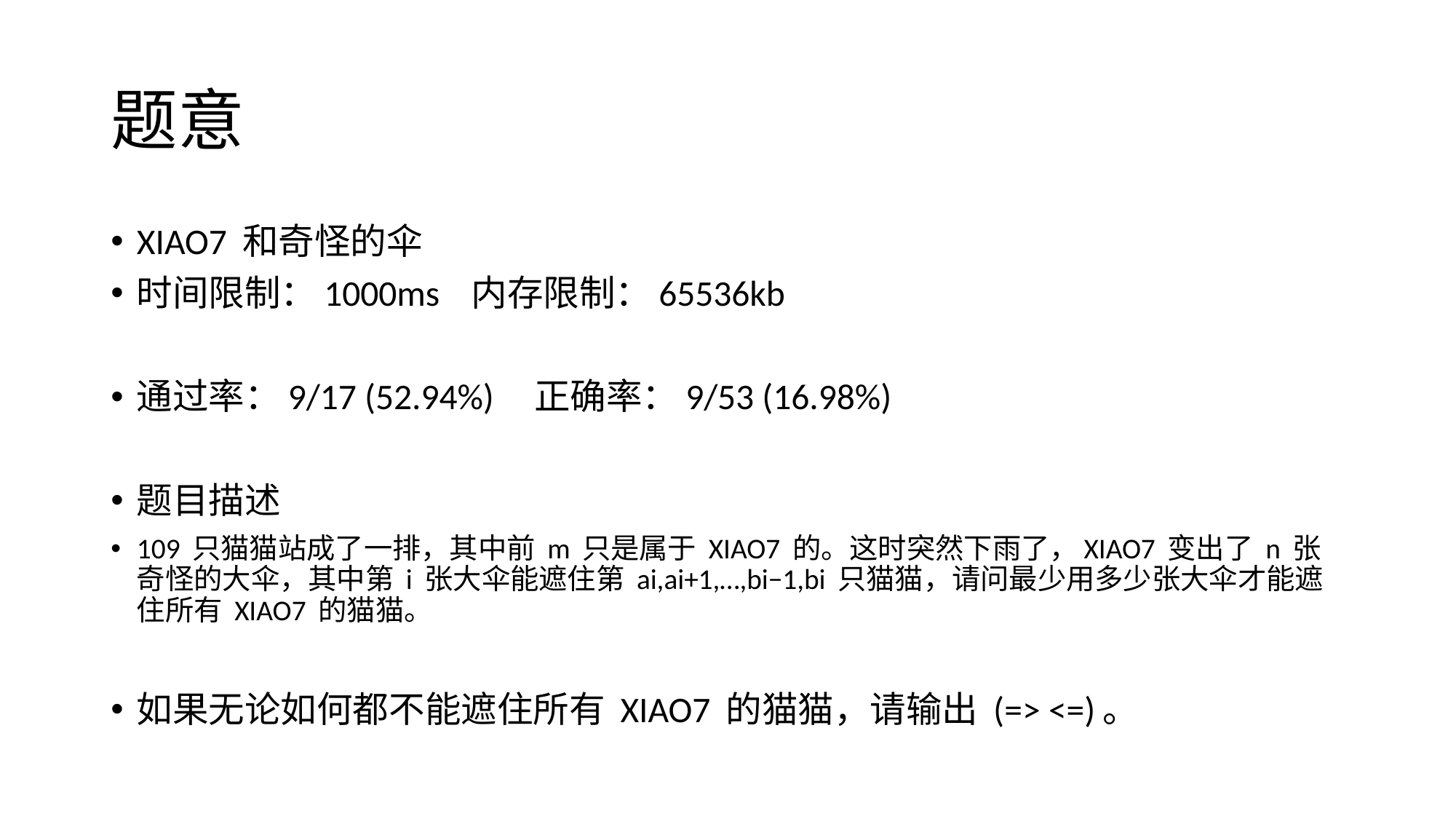

# 题意
XIAO7 和奇怪的伞
时间限制：1000ms   内存限制：65536kb

通过率：9/17 (52.94%)    正确率：9/53 (16.98%)

题目描述
109 只猫猫站成了一排，其中前 m 只是属于 XIAO7 的。这时突然下雨了，XIAO7 变出了 n 张奇怪的大伞，其中第 i 张大伞能遮住第 ai,ai+1,…,bi−1,bi 只猫猫，请问最少用多少张大伞才能遮住所有 XIAO7 的猫猫。

如果无论如何都不能遮住所有 XIAO7 的猫猫，请输出 (=> <=)。